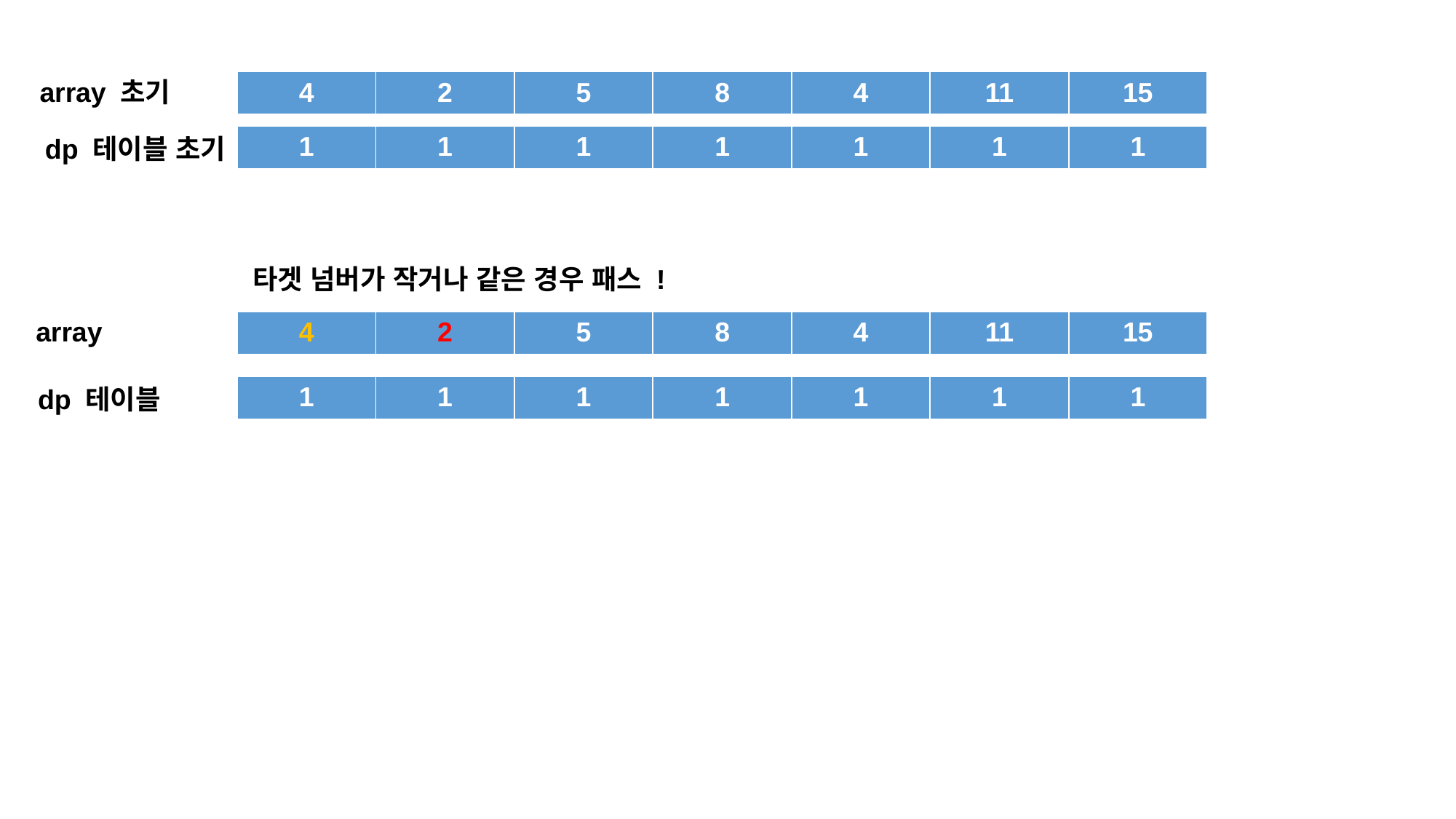

array 초기
| 4 | 2 | 5 | 8 | 4 | 11 | 15 |
| --- | --- | --- | --- | --- | --- | --- |
| 1 | 1 | 1 | 1 | 1 | 1 | 1 |
| --- | --- | --- | --- | --- | --- | --- |
dp 테이블 초기
타겟 넘버가 작거나 같은 경우 패스 !
array
| 4 | 2 | 5 | 8 | 4 | 11 | 15 |
| --- | --- | --- | --- | --- | --- | --- |
| 1 | 1 | 1 | 1 | 1 | 1 | 1 |
| --- | --- | --- | --- | --- | --- | --- |
dp 테이블